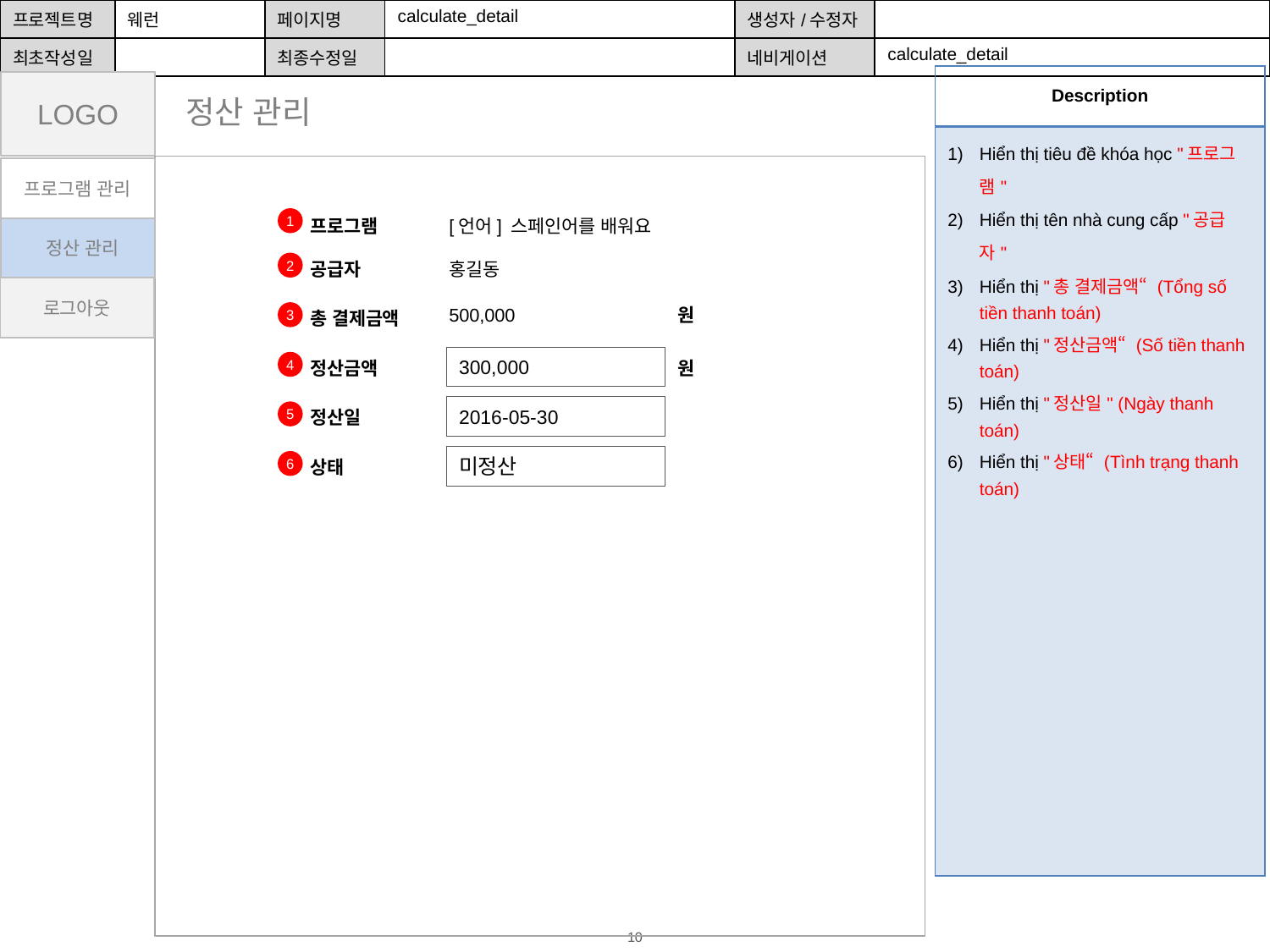

| 프로젝트명 | 웨런 | 페이지명 | calculate\_detail | 생성자/수정자 |  |
| --- | --- | --- | --- | --- | --- |
| 최초작성일 |  | 최종수정일 |  | 네비게이션 | calculate\_detail |
| Description |
| --- |
| Hiển thị tiêu đề khóa học "프로그램" Hiển thị tên nhà cung cấp "공급자" Hiển thị "총 결제금액“ (Tổng số tiền thanh toán) Hiển thị "정산금액“ (Số tiền thanh toán) Hiển thị "정산일" (Ngày thanh toán) Hiển thị "상태“ (Tình trạng thanh toán) |
LOGO
정산 관리

프로그램 관리
1
프로그램
[언어] 스페인어를 배워요
 정산 관리
공급자
홍길동
2
로그아웃
500,000
원
총 결제금액
3
300,000
정산금액
원
4
2016-05-30
정산일
5
미정산
상태
6